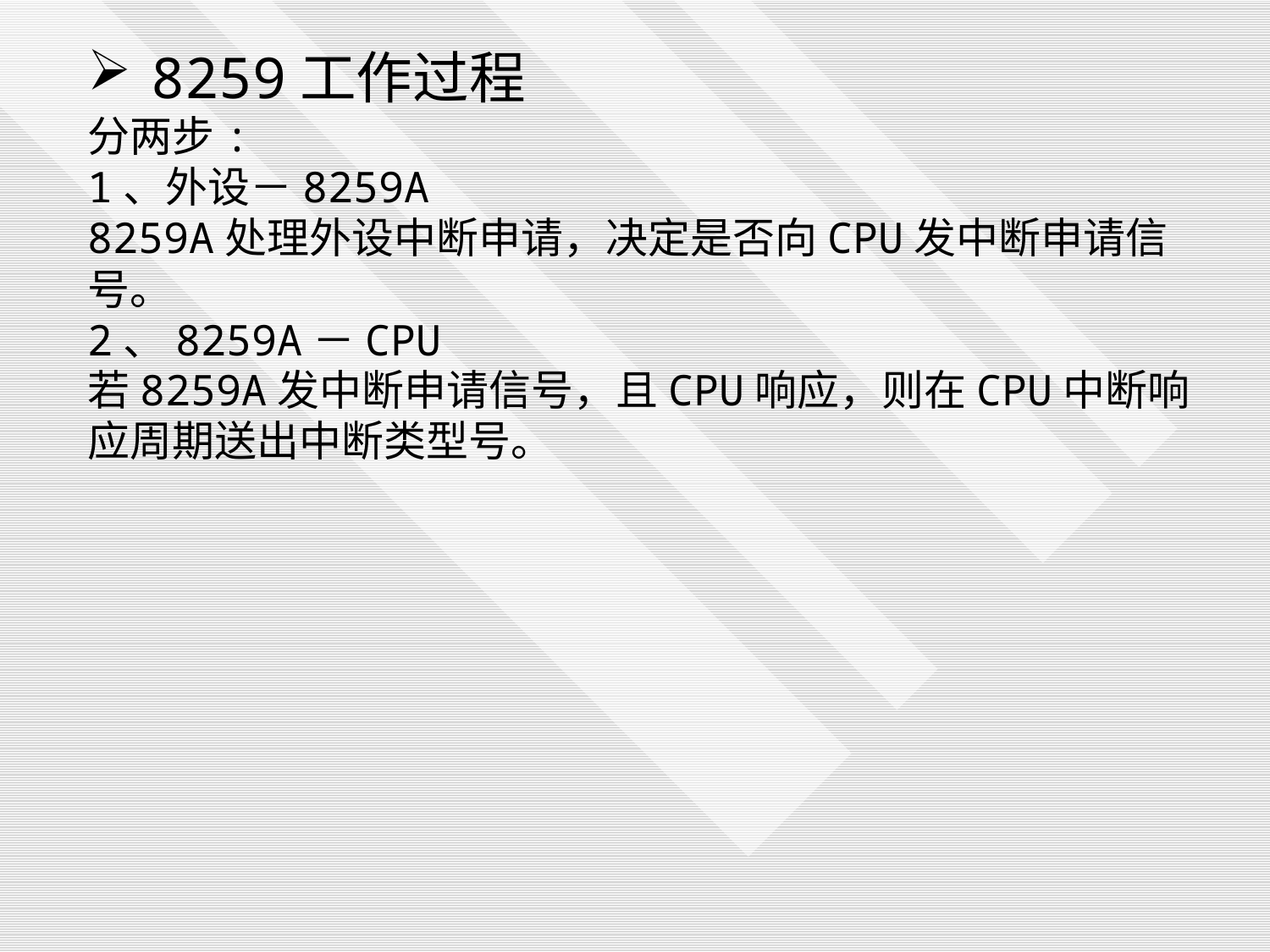

8259工作过程
分两步:
1、外设－8259A
8259A处理外设中断申请，决定是否向CPU发中断申请信号。
2、8259A－CPU
若8259A发中断申请信号，且CPU响应，则在CPU中断响应周期送出中断类型号。